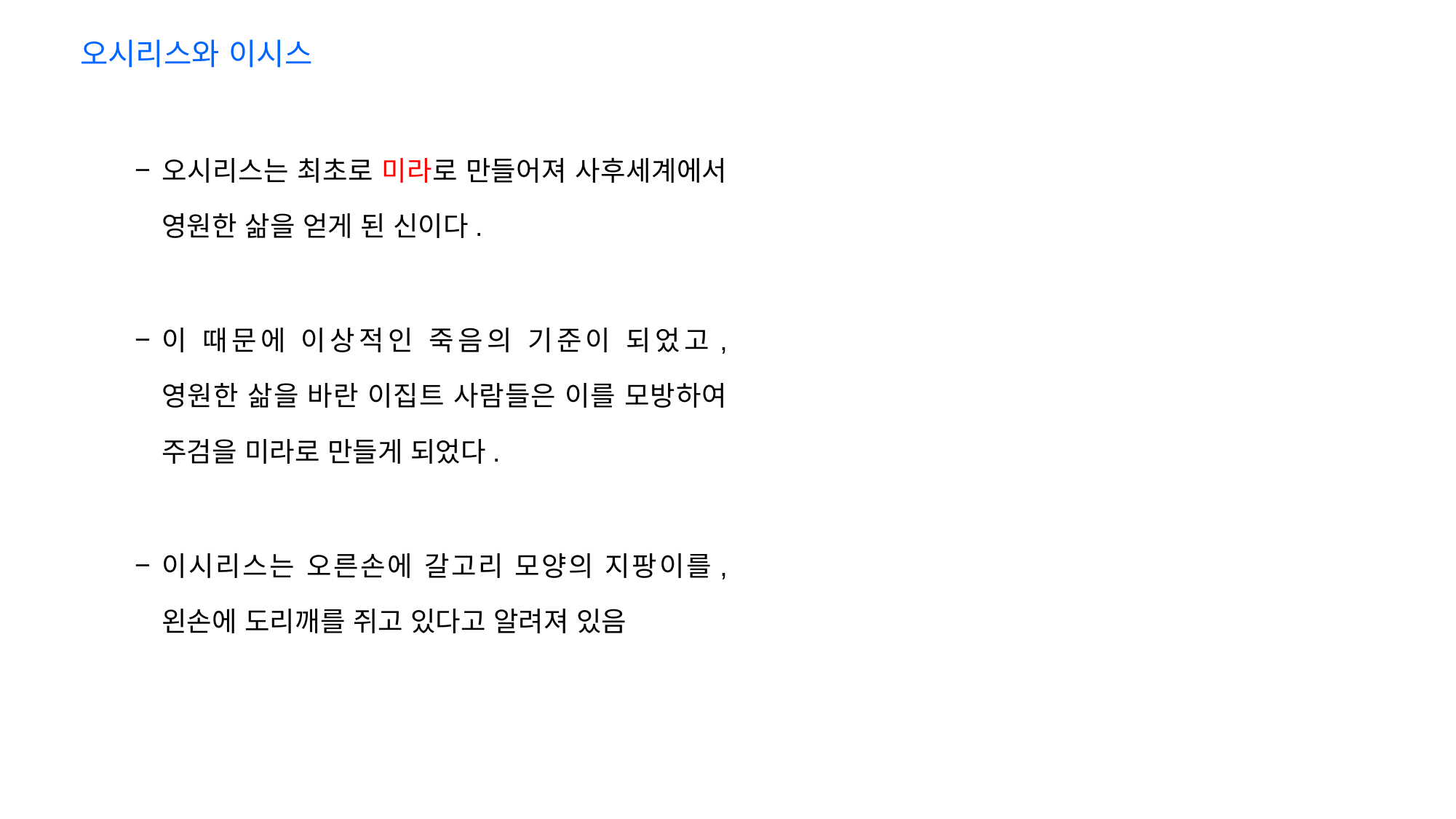

오시리스와 이시스

오시리스는 최초로 미라로 만들어져 사후세계에서 영원한 삶을 얻게 된 신이다.

이 때문에 이상적인 죽음의 기준이 되었고, 영원한 삶을 바란 이집트 사람들은 이를 모방하여 주검을 미라로 만들게 되었다.

이시리스는 오른손에 갈고리 모양의 지팡이를, 왼손에 도리깨를 쥐고 있다고 알려져 있음